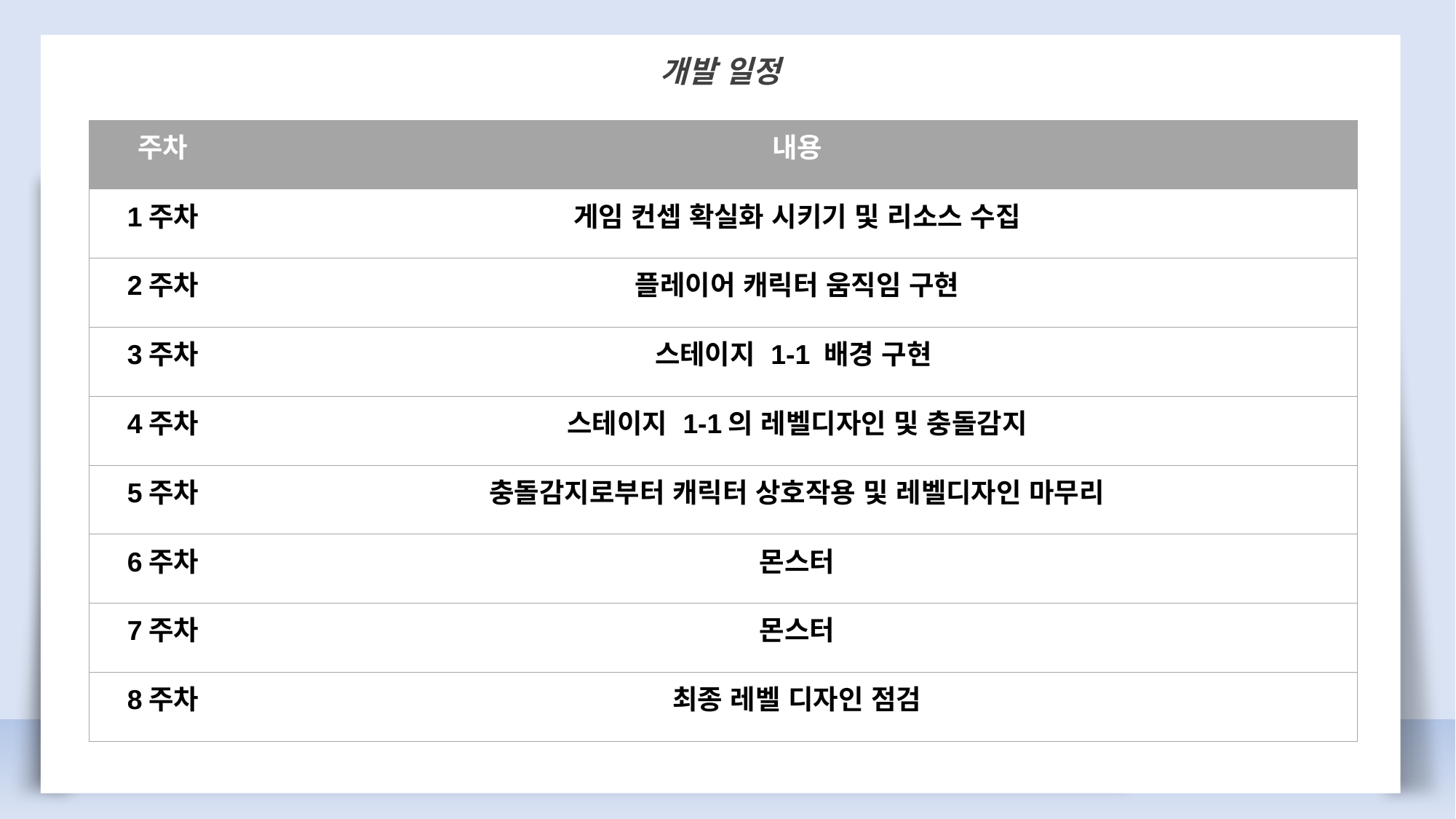

개발 일정

| 주차 | 내용 |
| --- | --- |
| 1주차 | 게임 컨셉 확실화 시키기 및 리소스 수집 |
| 2주차 | 플레이어 캐릭터 움직임 구현 |
| 3주차 | 스테이지 1-1 배경 구현 |
| 4주차 | 스테이지 1-1의 레벨디자인 및 충돌감지 |
| 5주차 | 충돌감지로부터 캐릭터 상호작용 및 레벨디자인 마무리 |
| 6주차 | 몬스터 |
| 7주차 | 몬스터 |
| 8주차 | 최종 레벨 디자인 점검 |